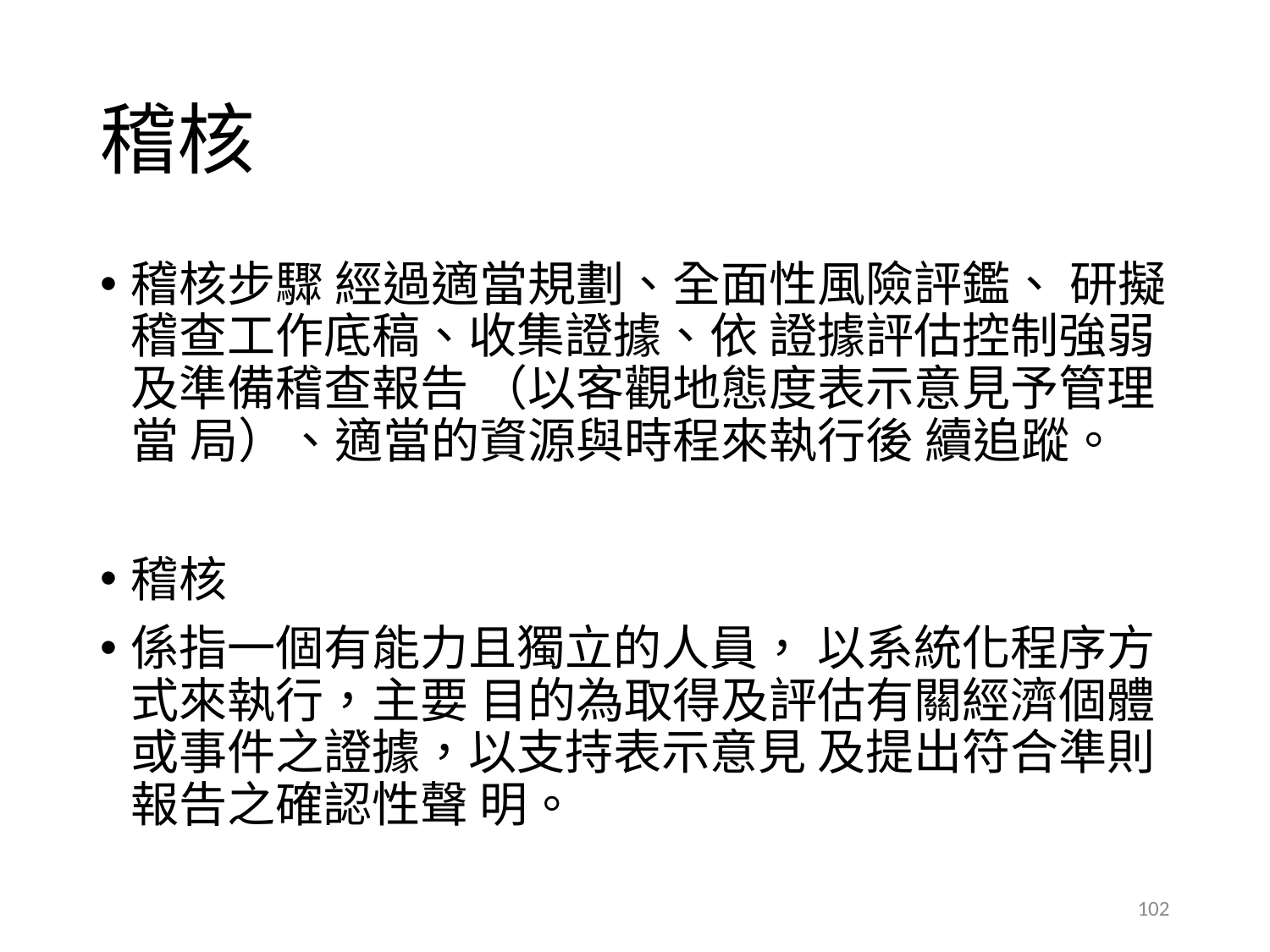

# 稽核
稽核步驟 經過適當規劃、全面性風險評鑑、 研擬稽查工作底稿、收集證據、依 證據評估控制強弱及準備稽查報告 （以客觀地態度表示意見予管理當 局）、適當的資源與時程來執行後 續追蹤。

稽核
係指一個有能力且獨立的人員， 以系統化程序方式來執行，主要 目的為取得及評估有關經濟個體 或事件之證據，以支持表示意見 及提出符合準則報告之確認性聲 明。
102